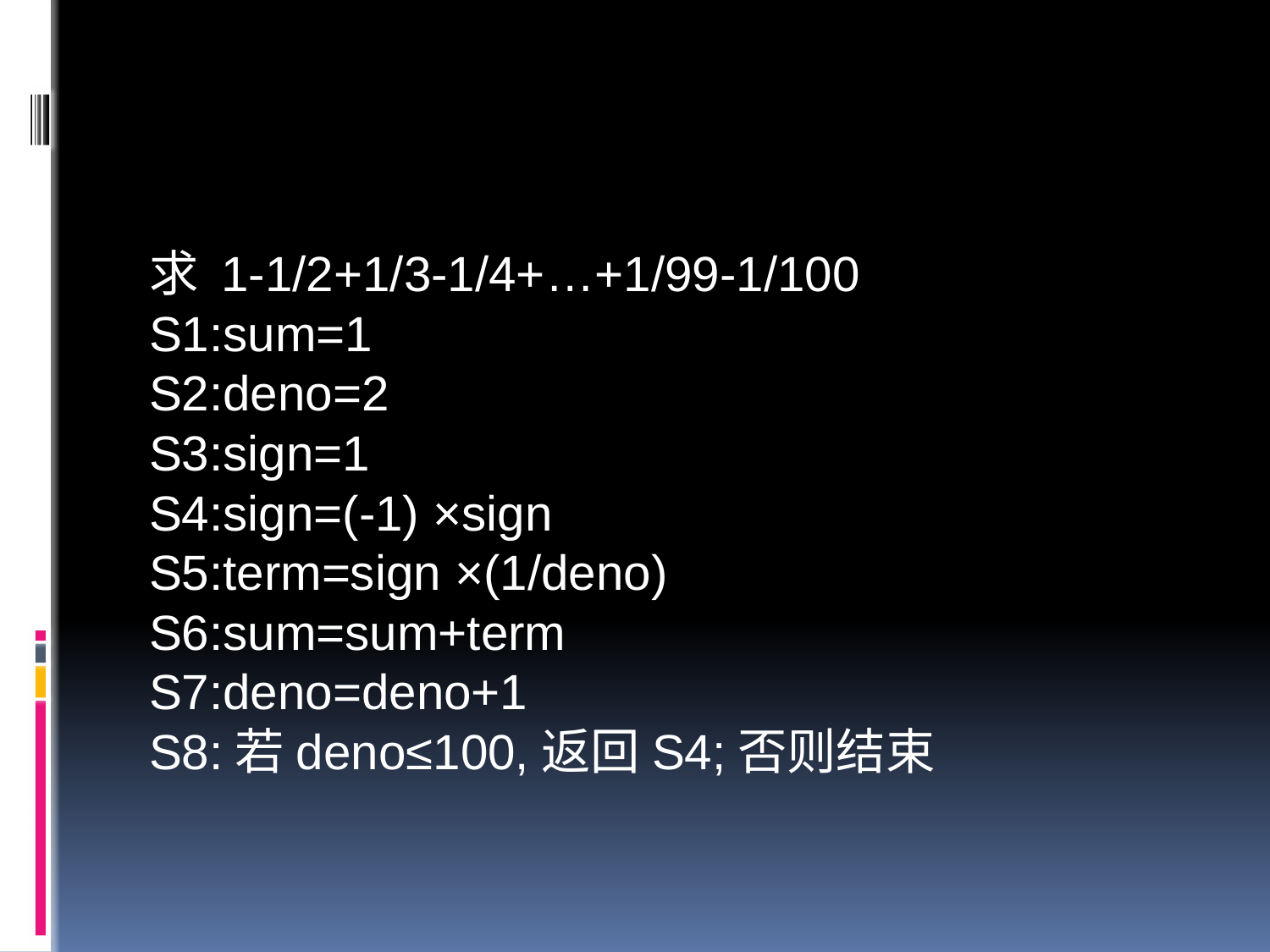

#
求 1-1/2+1/3-1/4+…+1/99-1/100
S1:sum=1
S2:deno=2
S3:sign=1
S4:sign=(-1) ×sign
S5:term=sign ×(1/deno)
S6:sum=sum+term
S7:deno=deno+1
S8:若deno≤100,返回S4;否则结束